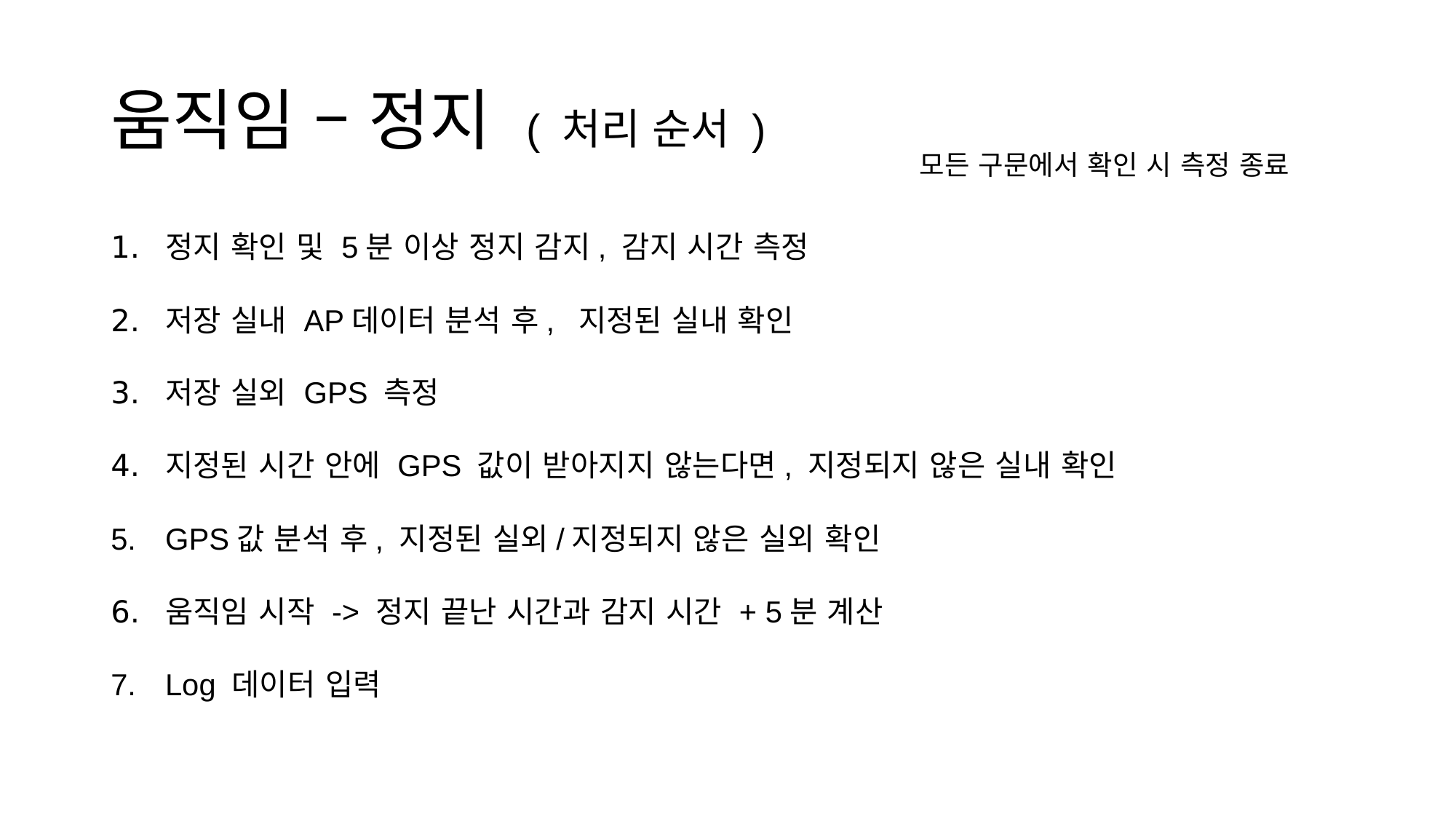

움직임 – 정지 ( 처리 순서 )
모든 구문에서 확인 시 측정 종료
정지 확인 및 5분 이상 정지 감지, 감지 시간 측정

저장 실내 AP데이터 분석 후,  지정된 실내 확인

저장 실외 GPS 측정

지정된 시간 안에 GPS 값이 받아지지 않는다면, 지정되지 않은 실내 확인

GPS값 분석 후, 지정된 실외/지정되지 않은 실외 확인

움직임 시작 -> 정지 끝난 시간과 감지 시간 + 5분 계산

Log 데이터 입력